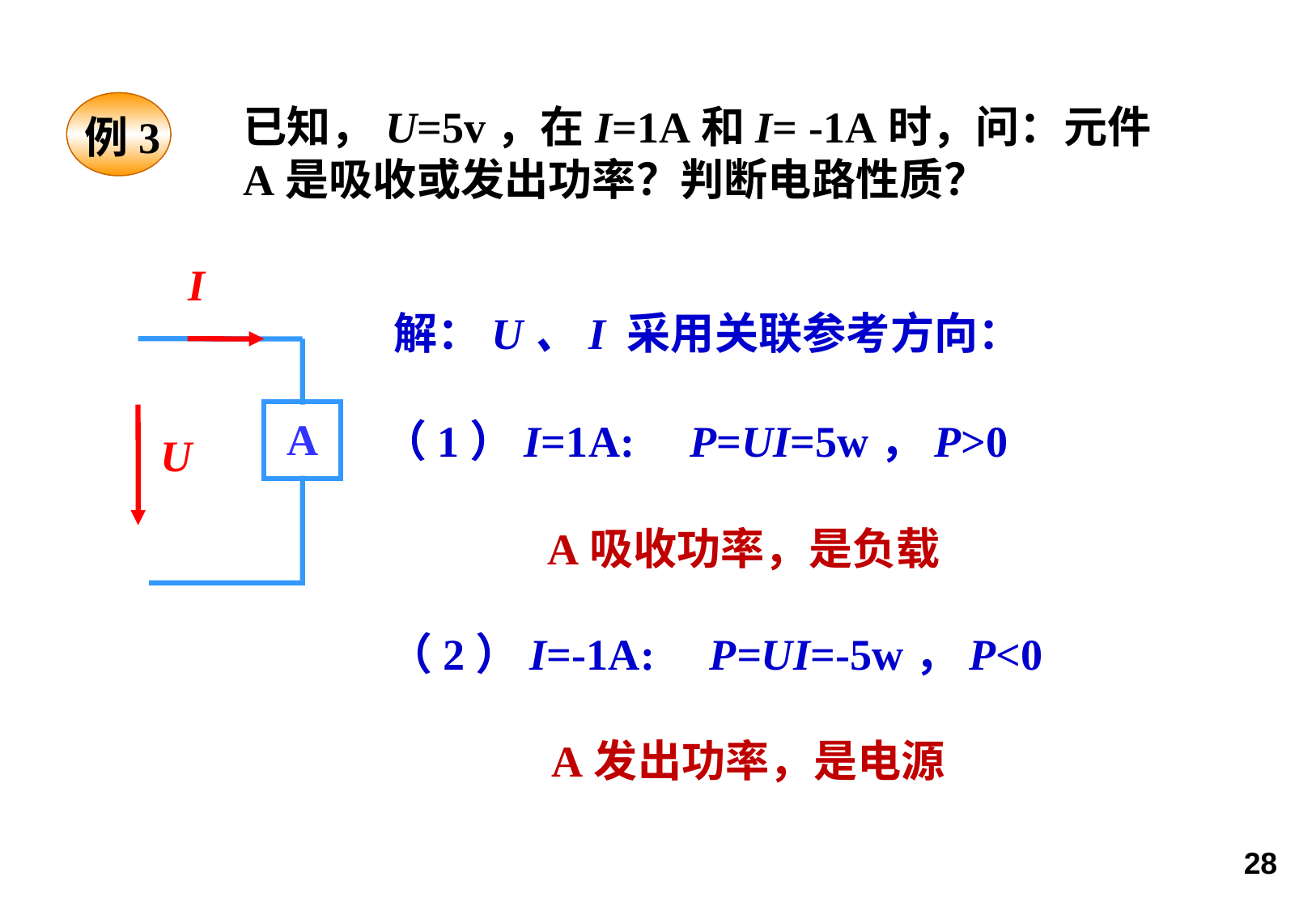

例3
已知，U=5v，在I=1A和I= -1A时，问：元件A是吸收或发出功率？判断电路性质？
I

A

U
解：U、I 采用关联参考方向：
（1）I=1A:     P=UI=5w，P>0
A吸收功率，是负载
（2）I=-1A:     P=UI=-5w，P<0
A发出功率，是电源